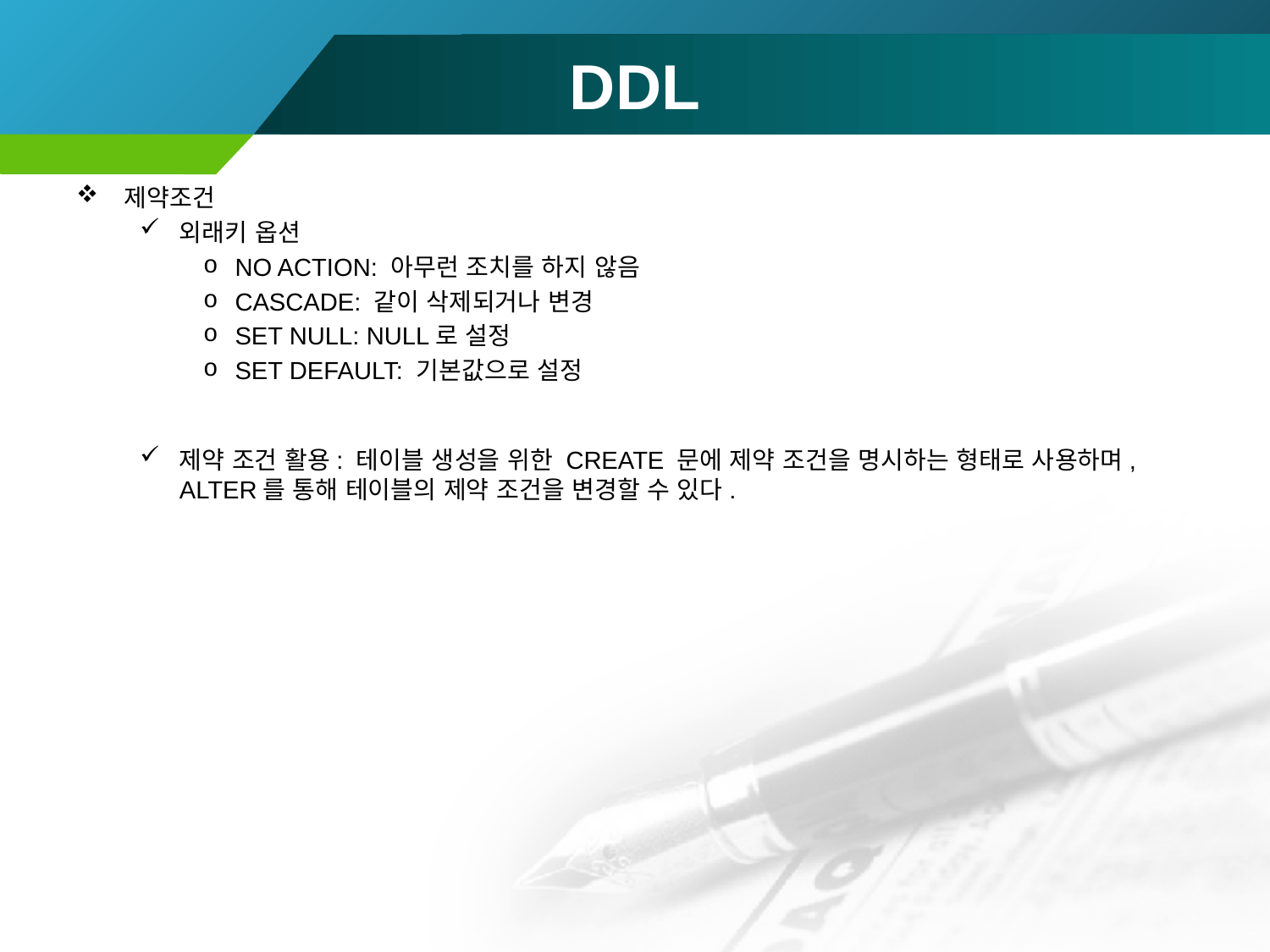

# DDL
제약조건
외래키 옵션
NO ACTION: 아무런 조치를 하지 않음
CASCADE: 같이 삭제되거나 변경
SET NULL: NULL로 설정
SET DEFAULT: 기본값으로 설정

제약 조건 활용: 테이블 생성을 위한 CREATE 문에 제약 조건을 명시하는 형태로 사용하며, ALTER를 통해 테이블의 제약 조건을 변경할 수 있다.